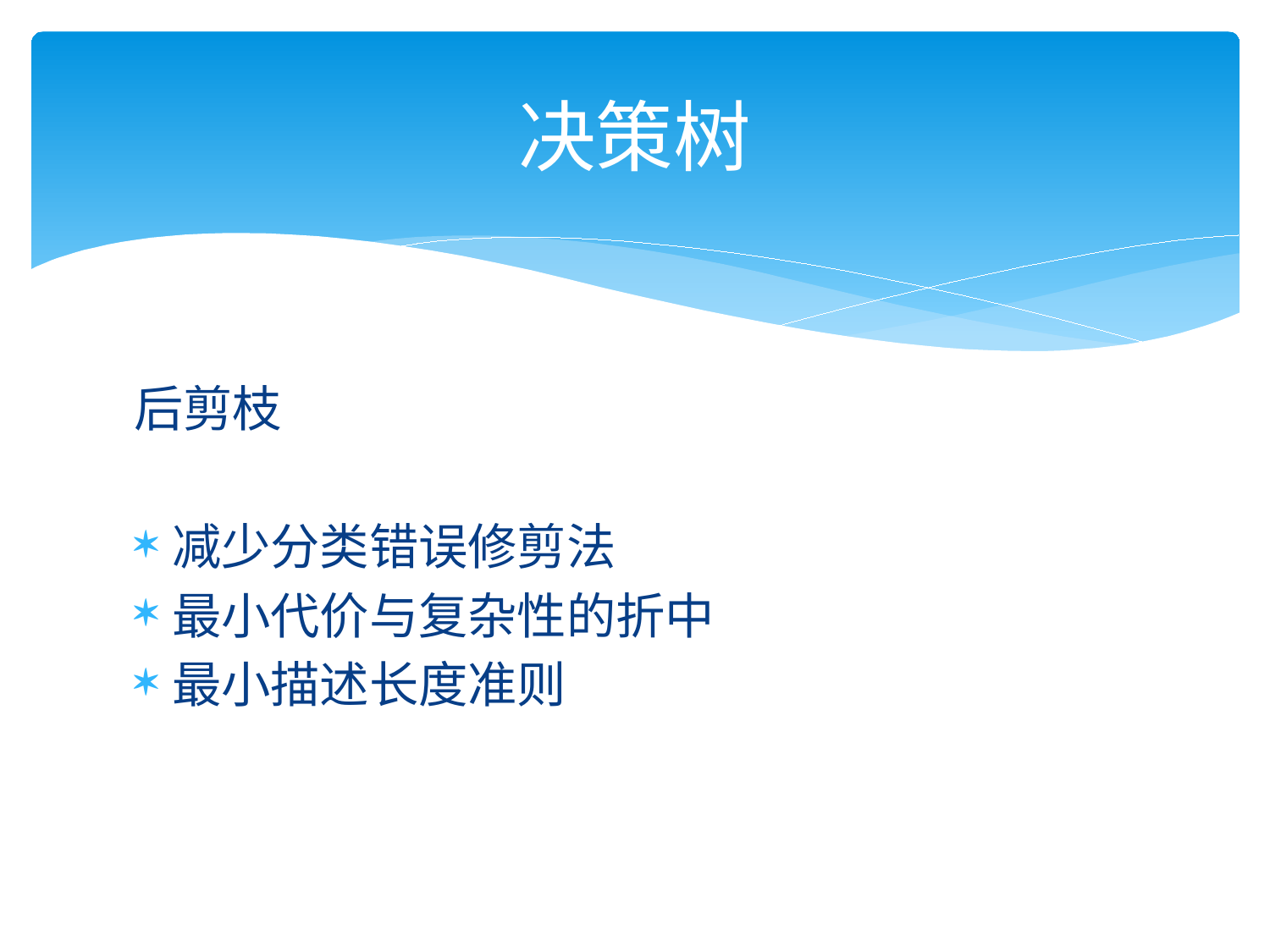

# 决策树
后剪枝

减少分类错误修剪法
最小代价与复杂性的折中
最小描述长度准则